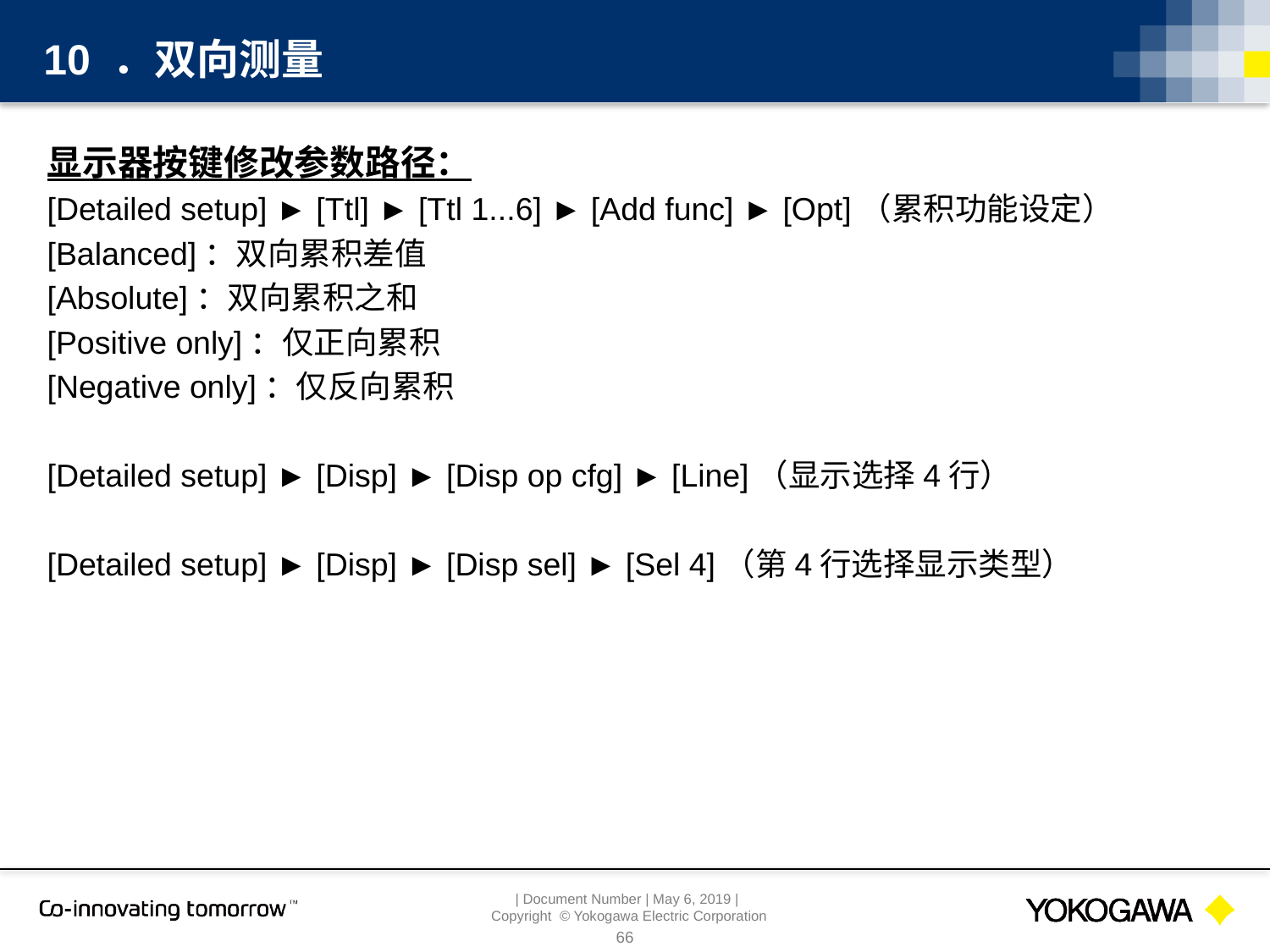

10 ．双向测量

显示器按键修改参数路径：
[Detailed setup] ► [Ttl] ► [Ttl 1...6] ► [Add func] ► [Opt]（累积功能设定）
[Balanced]：双向累积差值
[Absolute]：双向累积之和
[Positive only]：仅正向累积
[Negative only]：仅反向累积

[Detailed setup] ► [Disp] ► [Disp op cfg] ► [Line]（显示选择4行）

[Detailed setup] ► [Disp] ► [Disp sel] ► [Sel 4]（第4行选择显示类型）